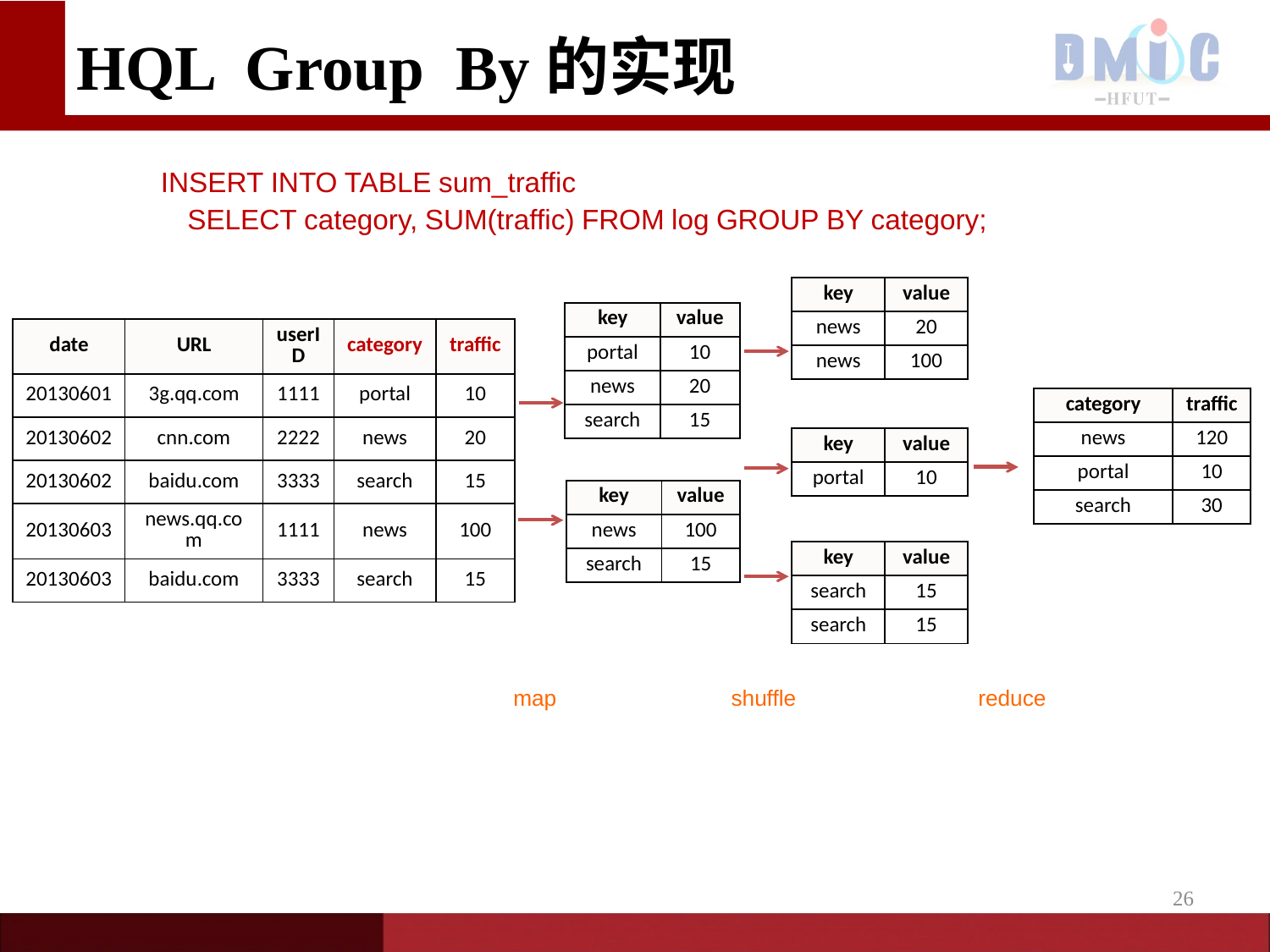

# HQL  Group  By的实现
	INSERT INTO TABLE sum_traffic
		SELECT category, SUM(traffic) FROM log GROUP BY category;
| key | value |
| --- | --- |
| news | 20 |
| news | 100 |
| key | value |
| --- | --- |
| portal | 10 |
| news | 20 |
| search | 15 |
| date | URL | userID | category | traﬃc |
| --- | --- | --- | --- | --- |
| 20130601 | 3g.qq.com | 1111 | portal | 10 |
| 20130602 | cnn.com | 2222 | news | 20 |
| 20130602 | baidu.com | 3333 | search | 15 |
| 20130603 | news.qq.com | 1111 | news | 100 |
| 20130603 | baidu.com | 3333 | search | 15 |

| category | traﬃc |
| --- | --- |
| news | 120 |
| portal | 10 |
| search | 30 |

| key | value |
| --- | --- |
| portal | 10 |

| key | value |
| --- | --- |
| news | 100 |
| search | 15 |

| key | value |
| --- | --- |
| search | 15 |
| search | 15 |

map
shuffle
reduce
26